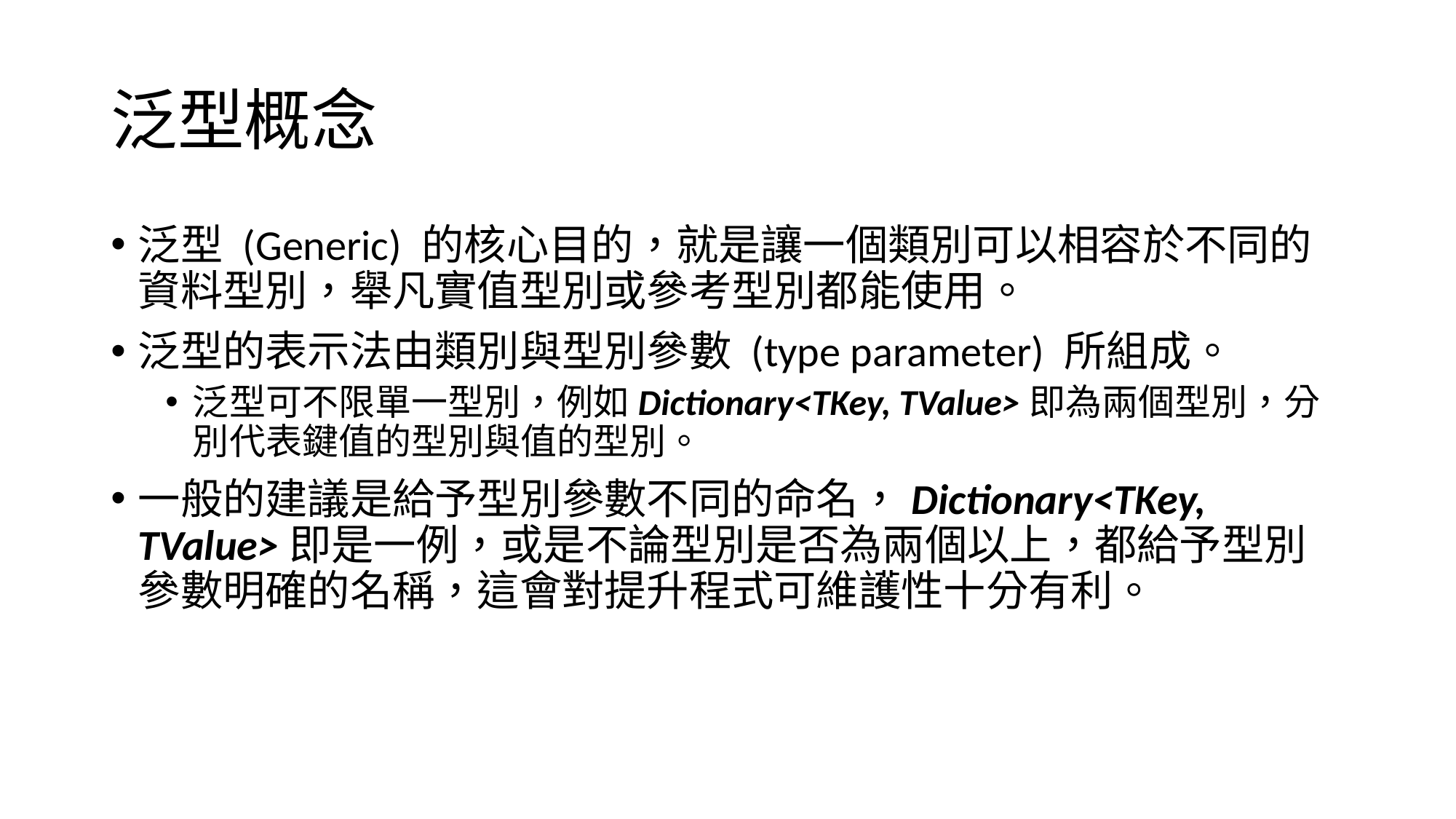

# 泛型概念
泛型 (Generic) 的核心目的，就是讓一個類別可以相容於不同的資料型別，舉凡實值型別或參考型別都能使用。
泛型的表示法由類別與型別參數 (type parameter) 所組成。
泛型可不限單一型別，例如Dictionary<TKey, TValue>即為兩個型別，分別代表鍵值的型別與值的型別。
一般的建議是給予型別參數不同的命名，Dictionary<TKey, TValue>即是一例，或是不論型別是否為兩個以上，都給予型別參數明確的名稱，這會對提升程式可維護性十分有利。